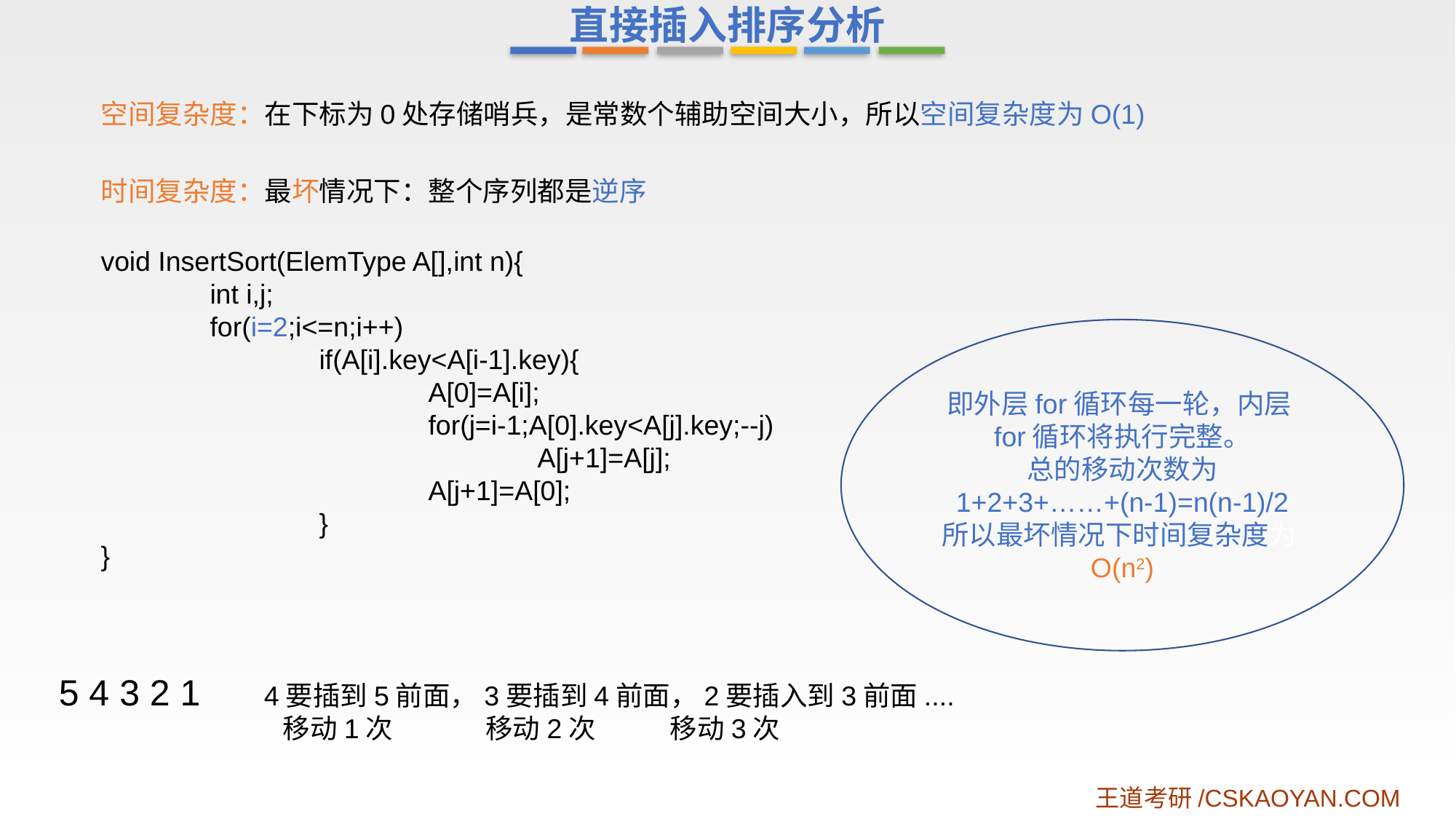

直接插入排序分析

空间复杂度：在下标为0处存储哨兵，是常数个辅助空间大小，所以空间复杂度为O(1)
时间复杂度：最坏情况下：整个序列都是逆序
void InsertSort(ElemType A[],int n){
	int i,j;
	for(i=2;i<=n;i++)
		if(A[i].key<A[i-1].key){
			A[0]=A[i];
			for(j=i-1;A[0].key<A[j].key;--j)
				A[j+1]=A[j];
			A[j+1]=A[0];
		}
}
即外层for循环每一轮，内层for循环将执行完整。
总的移动次数为
1+2+3+……+(n-1)=n(n-1)/2
所以最坏情况下时间复杂度为O(n2)
5 4 3 2 1
4要插到5前面，3要插到4前面，2要插入到3前面....
  移动1次               移动2次            移动3次
王道考研/CSKAOYAN.COM